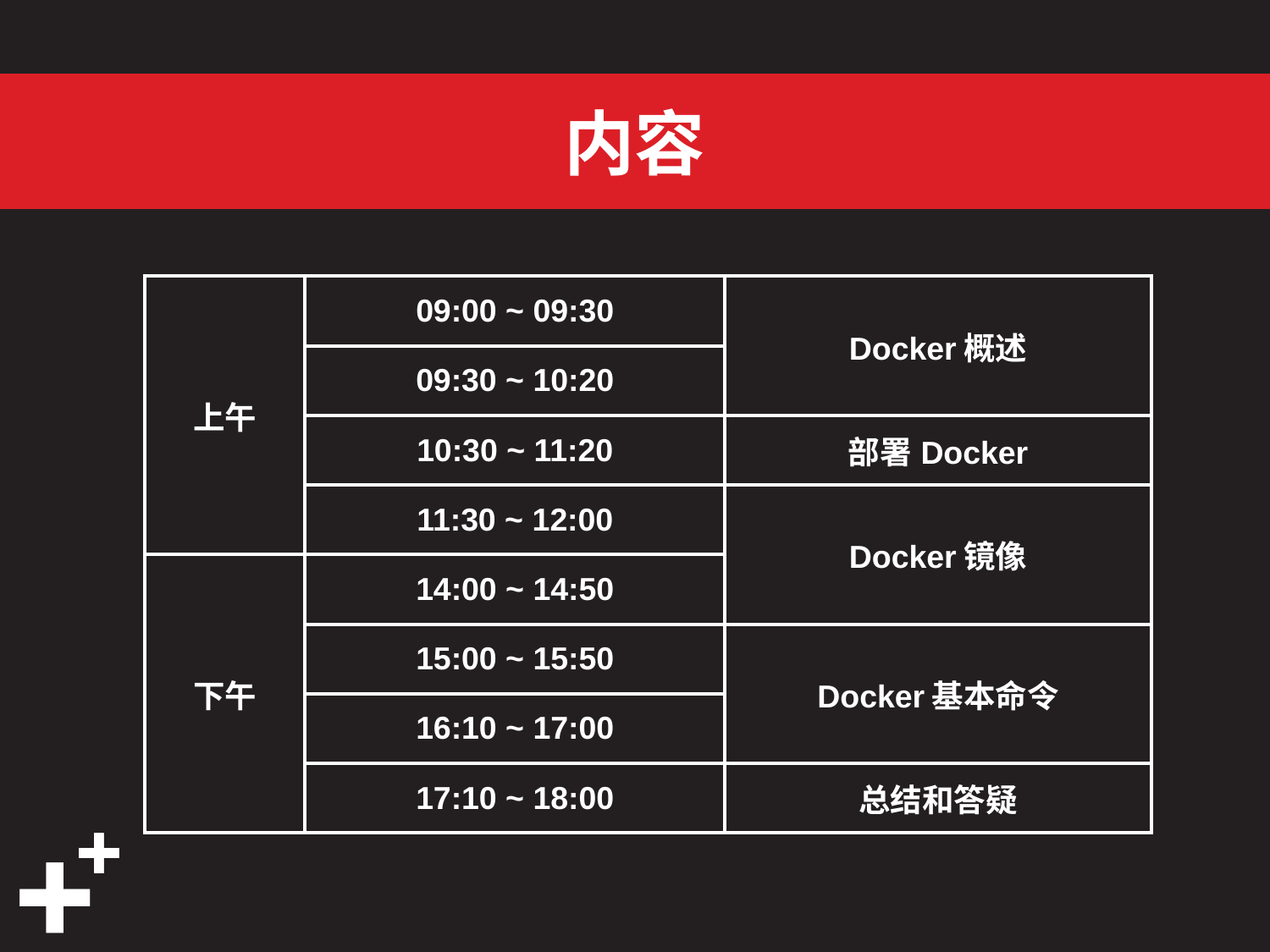

内容
| 上午 | 09:00 ~ 09:30 | Docker概述 |
| --- | --- | --- |
|  | 09:30 ~ 10:20 |  |
|  | 10:30 ~ 11:20 | 部署Docker |
|  | 11:30 ~ 12:00 | Docker镜像 |
| 下午 | 14:00 ~ 14:50 |  |
|  | 15:00 ~ 15:50 | Docker基本命令 |
|  | 16:10 ~ 17:00 |  |
|  | 17:10 ~ 18:00 | 总结和答疑 |